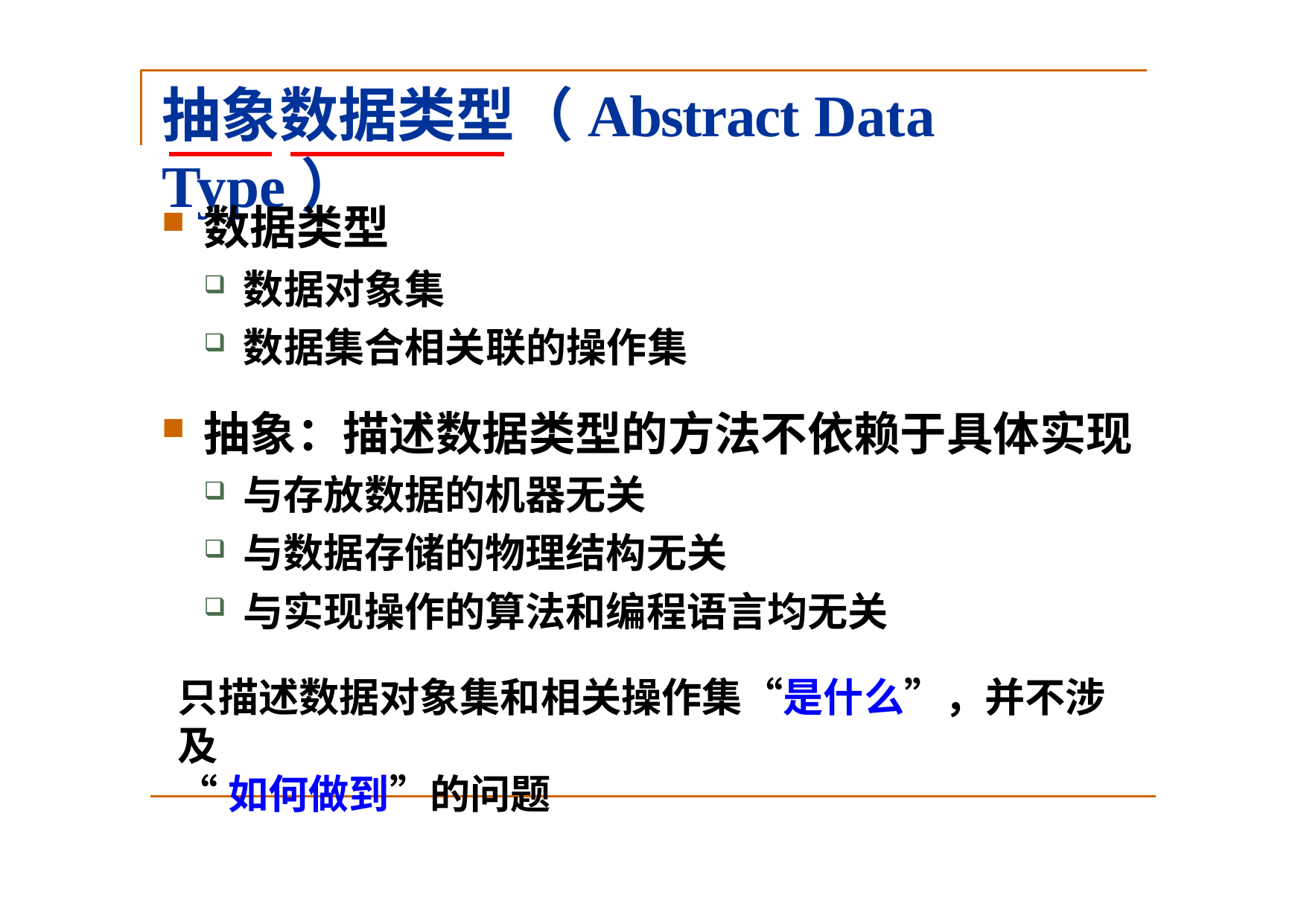

# 抽象数据类型（Abstract Data Type）

数据类型
数据对象集
数据集合相关联的操作集
抽象：描述数据类型的方法不依赖于具体实现
与存放数据的机器无关
与数据存储的物理结构无关
与实现操作的算法和编程语言均无关

只描述数据对象集和相关操作集“是什么”，并不涉及
“如何做到”的问题